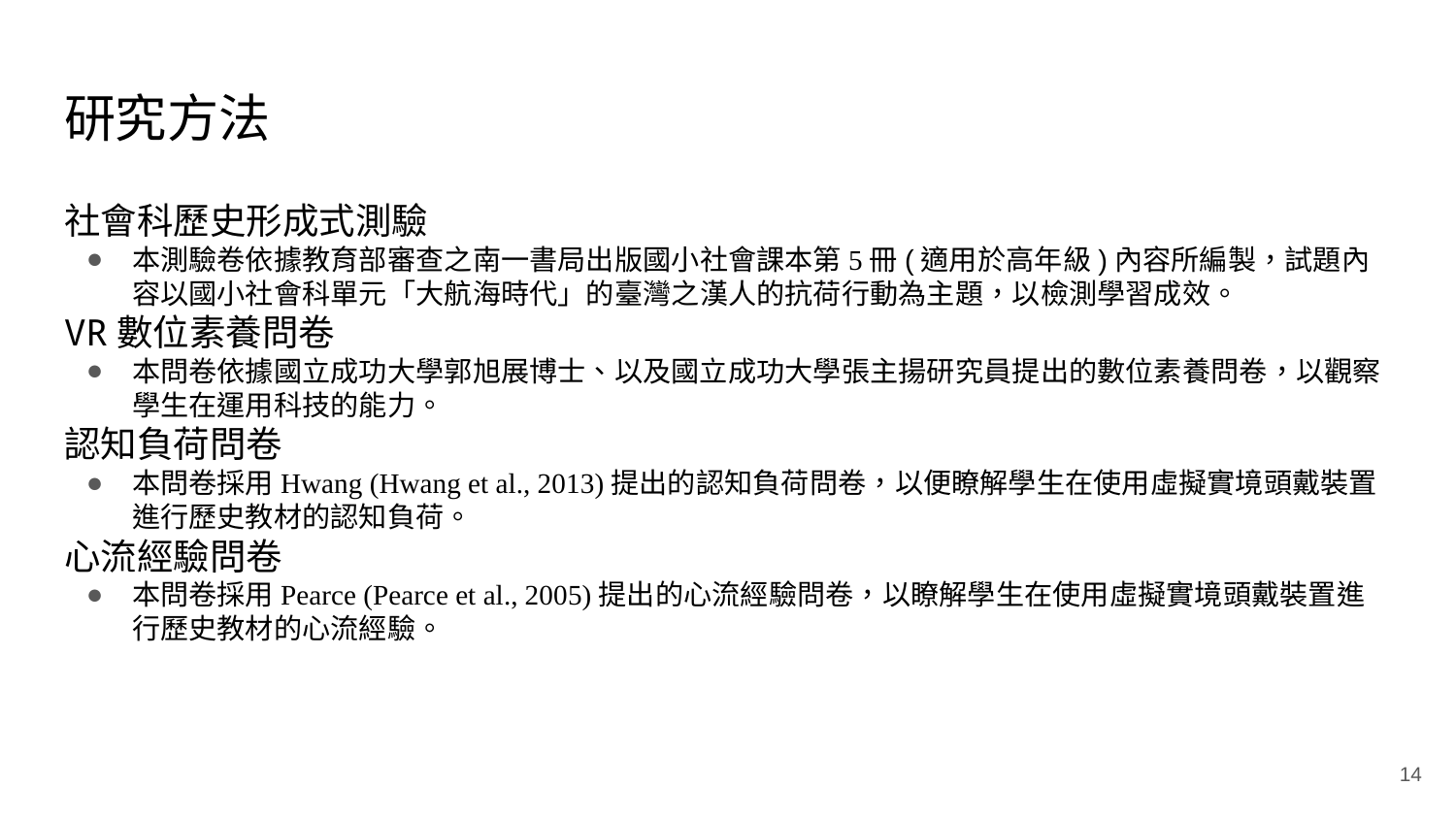

# 研究方法
社會科歷史形成式測驗
本測驗卷依據教育部審查之南一書局出版國小社會課本第5冊(適用於高年級)內容所編製，試題內容以國小社會科單元「大航海時代」的臺灣之漢人的抗荷行動為主題，以檢測學習成效。
VR數位素養問卷
本問卷依據國立成功大學郭旭展博士、以及國立成功大學張主揚研究員提出的數位素養問卷，以觀察學生在運用科技的能力。
認知負荷問卷
本問卷採用Hwang (Hwang et al., 2013)提出的認知負荷問卷，以便瞭解學生在使用虛擬實境頭戴裝置進行歷史教材的認知負荷。
心流經驗問卷
本問卷採用Pearce (Pearce et al., 2005)提出的心流經驗問卷，以瞭解學生在使用虛擬實境頭戴裝置進行歷史教材的心流經驗。

14